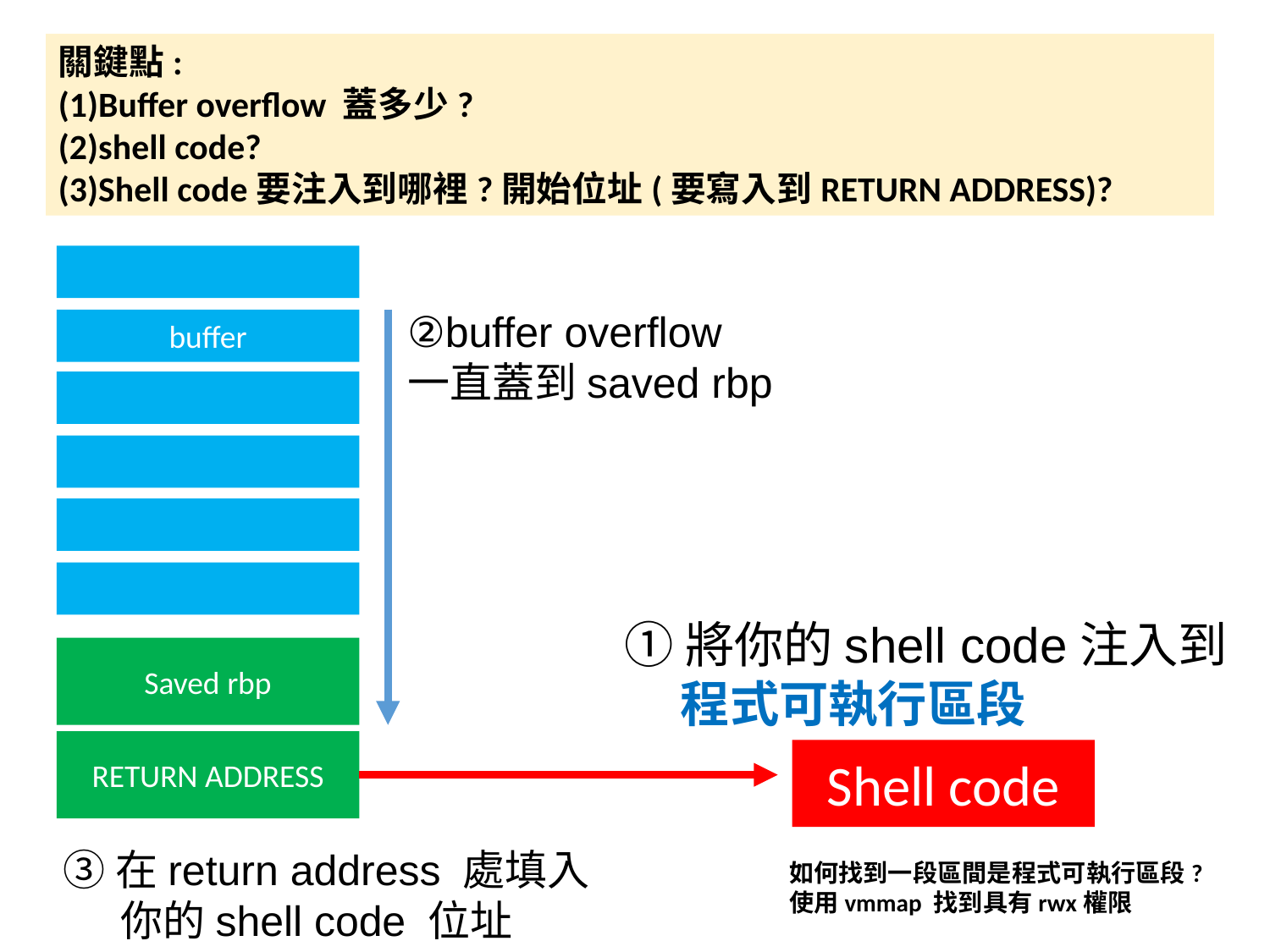

關鍵點:
(1)Buffer overflow 蓋多少?
(2)shell code?
(3)Shell code要注入到哪裡?開始位址(要寫入到RETURN ADDRESS)?

②buffer overflow
一直蓋到saved rbp
buffer

①將你的shell code注入到
    程式可執行區段
Saved rbp
RETURN ADDRESS
Shell code
③在return address 處填入
     你的shell code 位址
如何找到一段區間是程式可執行區段?
使用vmmap 找到具有rwx權限